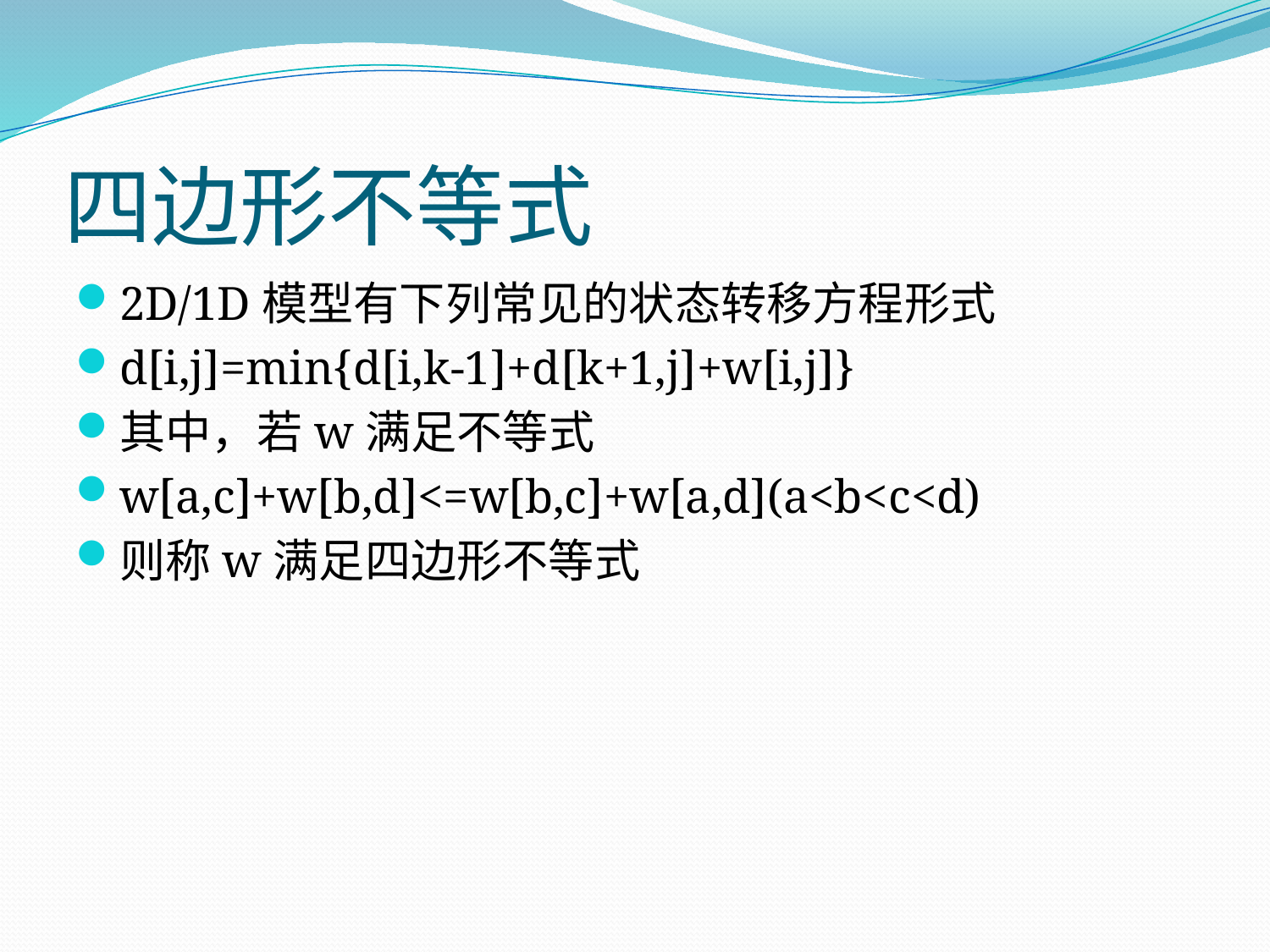

# 四边形不等式
2D/1D模型有下列常见的状态转移方程形式
d[i,j]=min{d[i,k-1]+d[k+1,j]+w[i,j]}
其中，若w满足不等式
w[a,c]+w[b,d]<=w[b,c]+w[a,d](a<b<c<d)
则称w满足四边形不等式